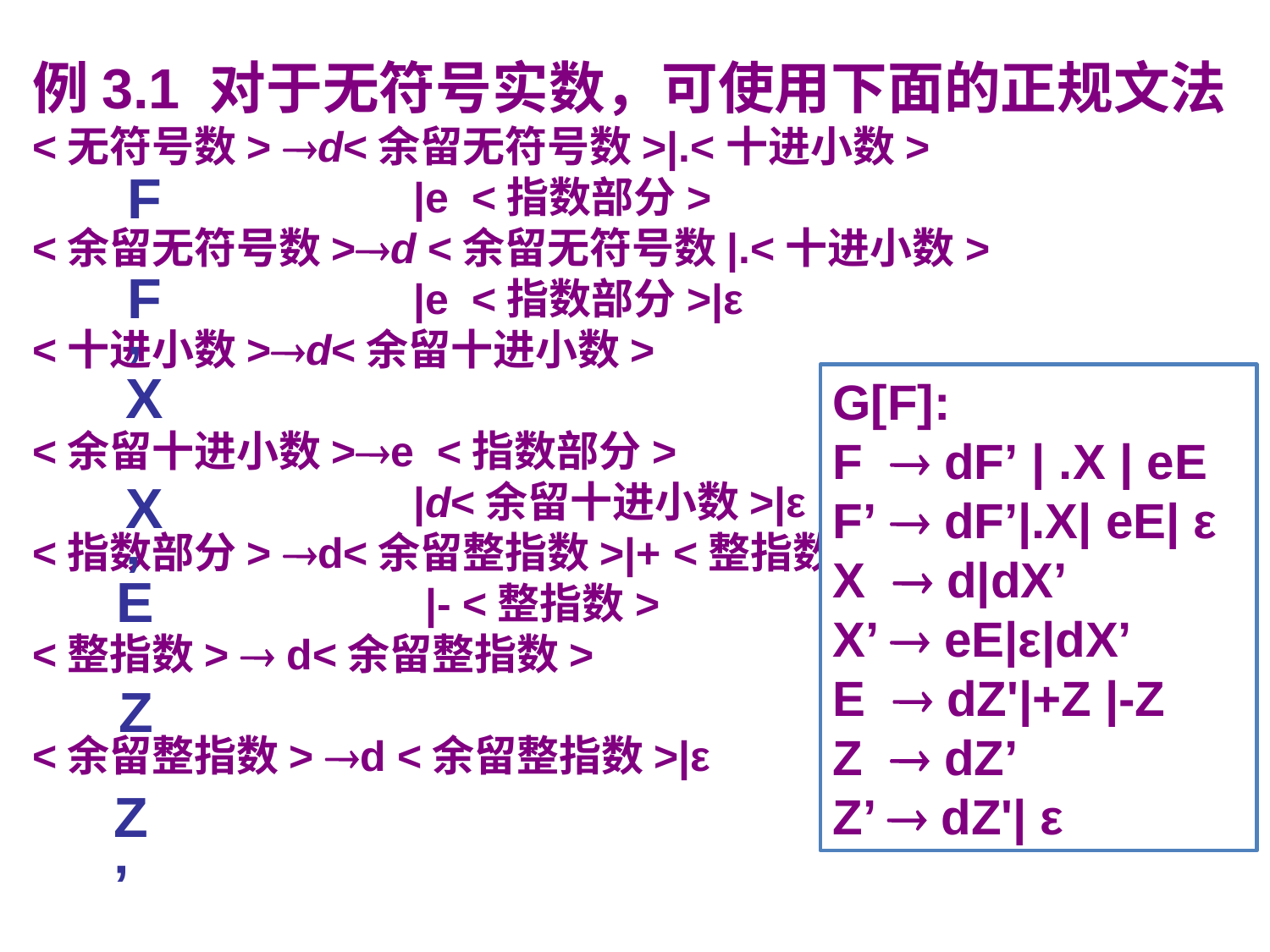

例3.1 对于无符号实数，可使用下面的正规文法
<无符号数> →d<余留无符号数>|.<十进小数>
			|e  <指数部分>
<余留无符号数>→d <余留无符号数|.<十进小数>
			|e  <指数部分>|ε
<十进小数>→d<余留十进小数>

<余留十进小数>→e  <指数部分>
			|d<余留十进小数>|ε
<指数部分> →d<余留整指数>|+ <整指数>
			 |- <整指数>
<整指数> → d<余留整指数>

<余留整指数> →d <余留整指数>|ε
F
F’
X
G[F]:
F  → dF’ | .X | eE
F’ → dF’|.X| eE| ε
X  → d|dX’
X’ → eE|ε|dX’
E  → dZ'|+Z |-Z
Z  → dZ’
Z’ → dZ'| ε
X’
E
Z
Z’